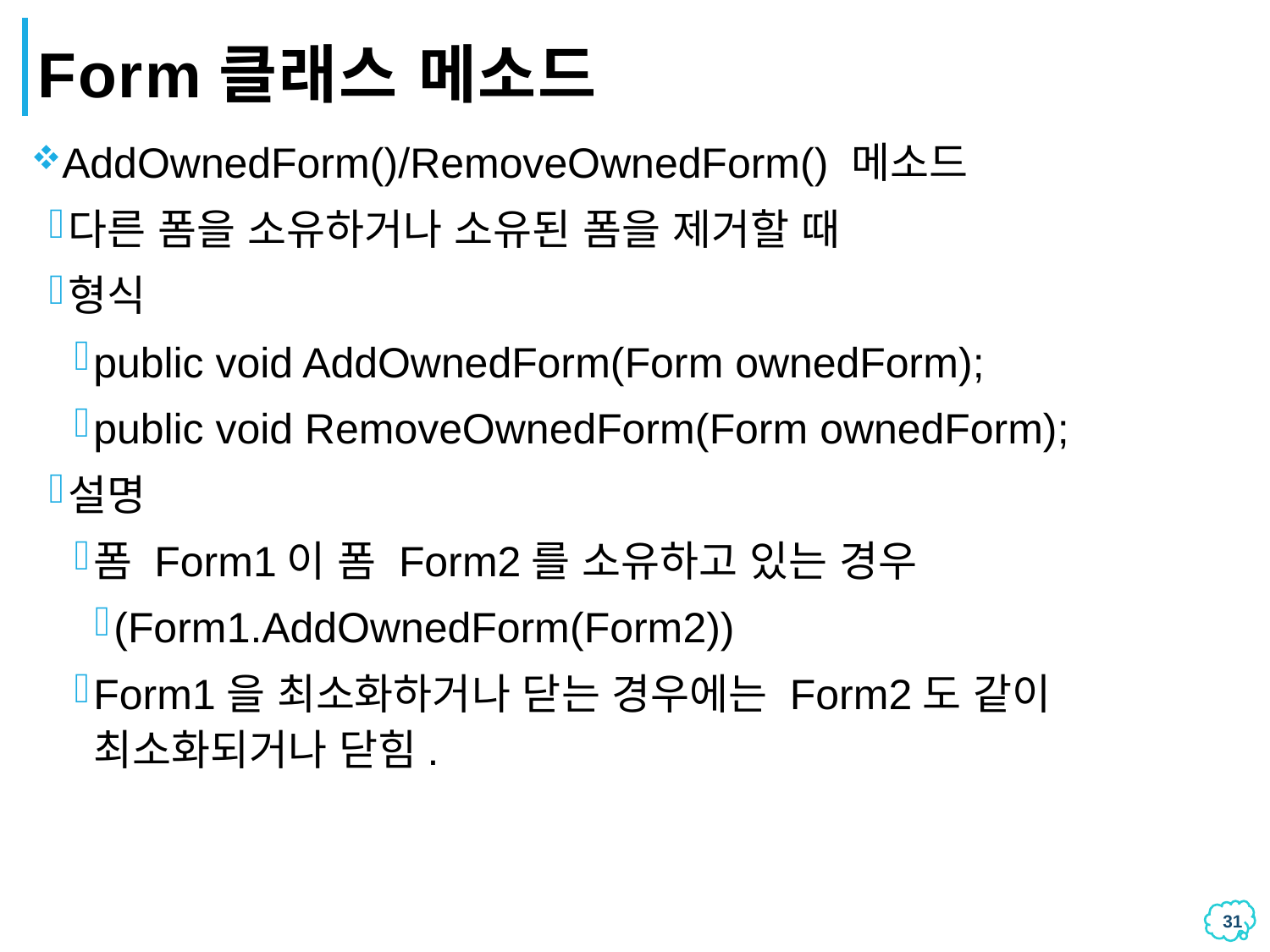

# Form클래스 메소드
AddOwnedForm()/RemoveOwnedForm() 메소드
다른 폼을 소유하거나 소유된 폼을 제거할 때
형식
public void AddOwnedForm(Form ownedForm);
public void RemoveOwnedForm(Form ownedForm);
설명
폼 Form1이 폼 Form2를 소유하고 있는 경우
(Form1.AddOwnedForm(Form2))
Form1을 최소화하거나 닫는 경우에는 Form2도 같이 최소화되거나 닫힘.
31